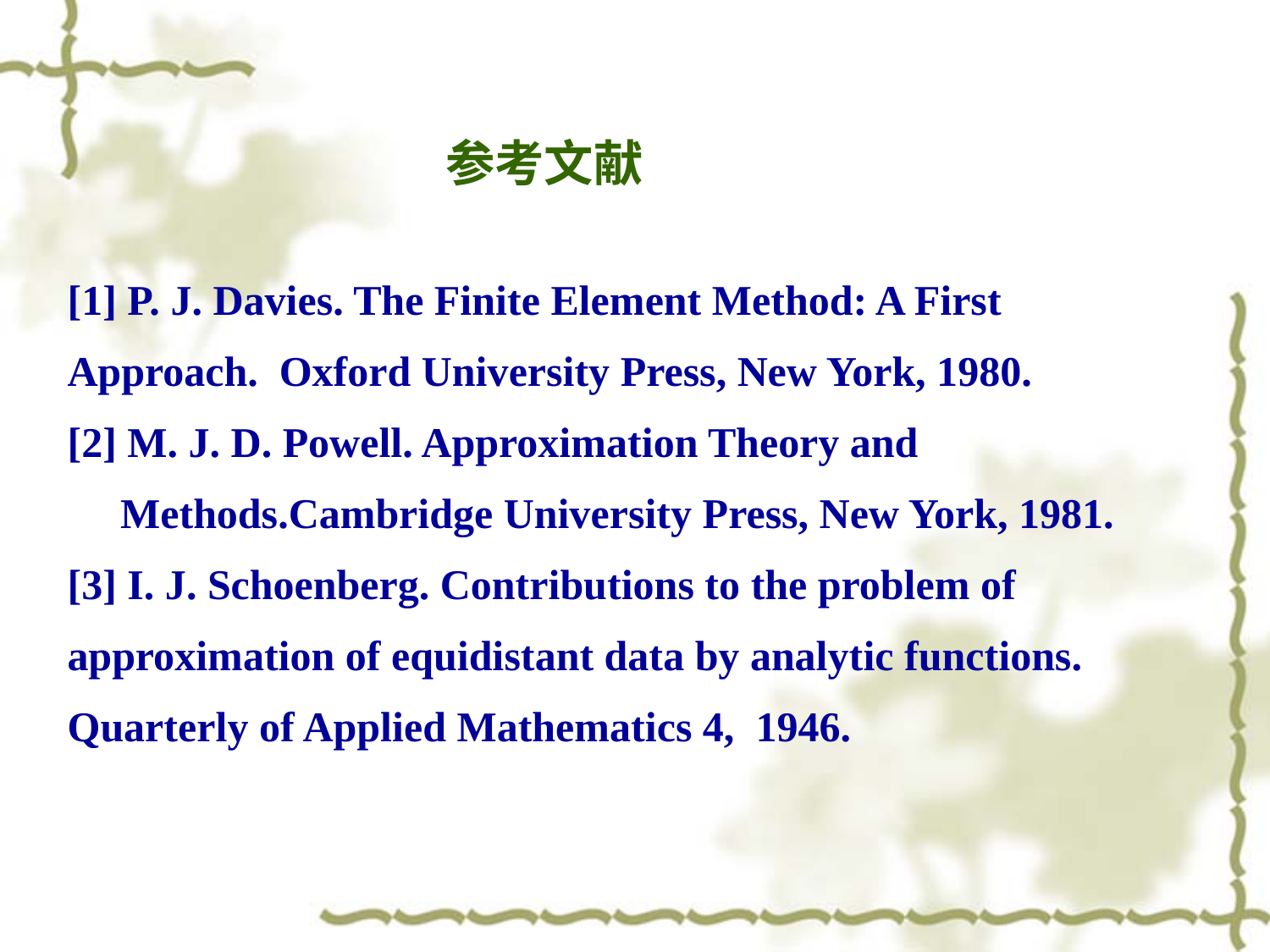

参考文献
[1] P. J. Davies. The Finite Element Method: A First Approach.  Oxford University Press, New York, 1980.
[2] M. J. D. Powell. Approximation Theory and
     Methods.Cambridge University Press, New York, 1981.
[3] I. J. Schoenberg. Contributions to the problem of approximation of equidistant data by analytic functions. Quarterly of Applied Mathematics 4,  1946.